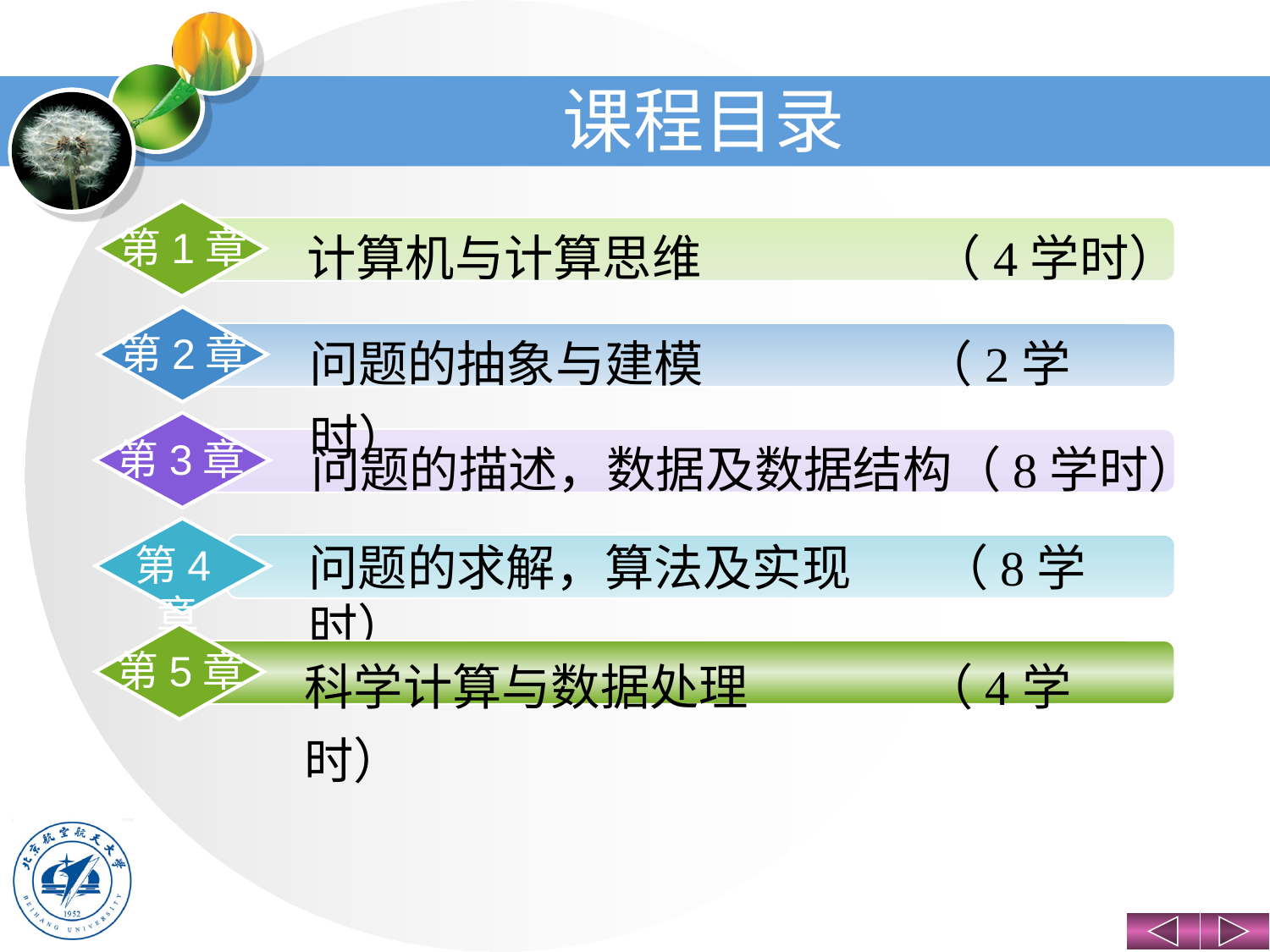

# 课程目录

计算机与计算思维                     （4学时）
第1章

第2章

问题的抽象与建模                    （2学时）

问题的描述，数据及数据结构（8学时）
第3章

问题的求解，算法及实现        （8学时）
第4章

科学计算与数据处理                （4学时）
第5章

5